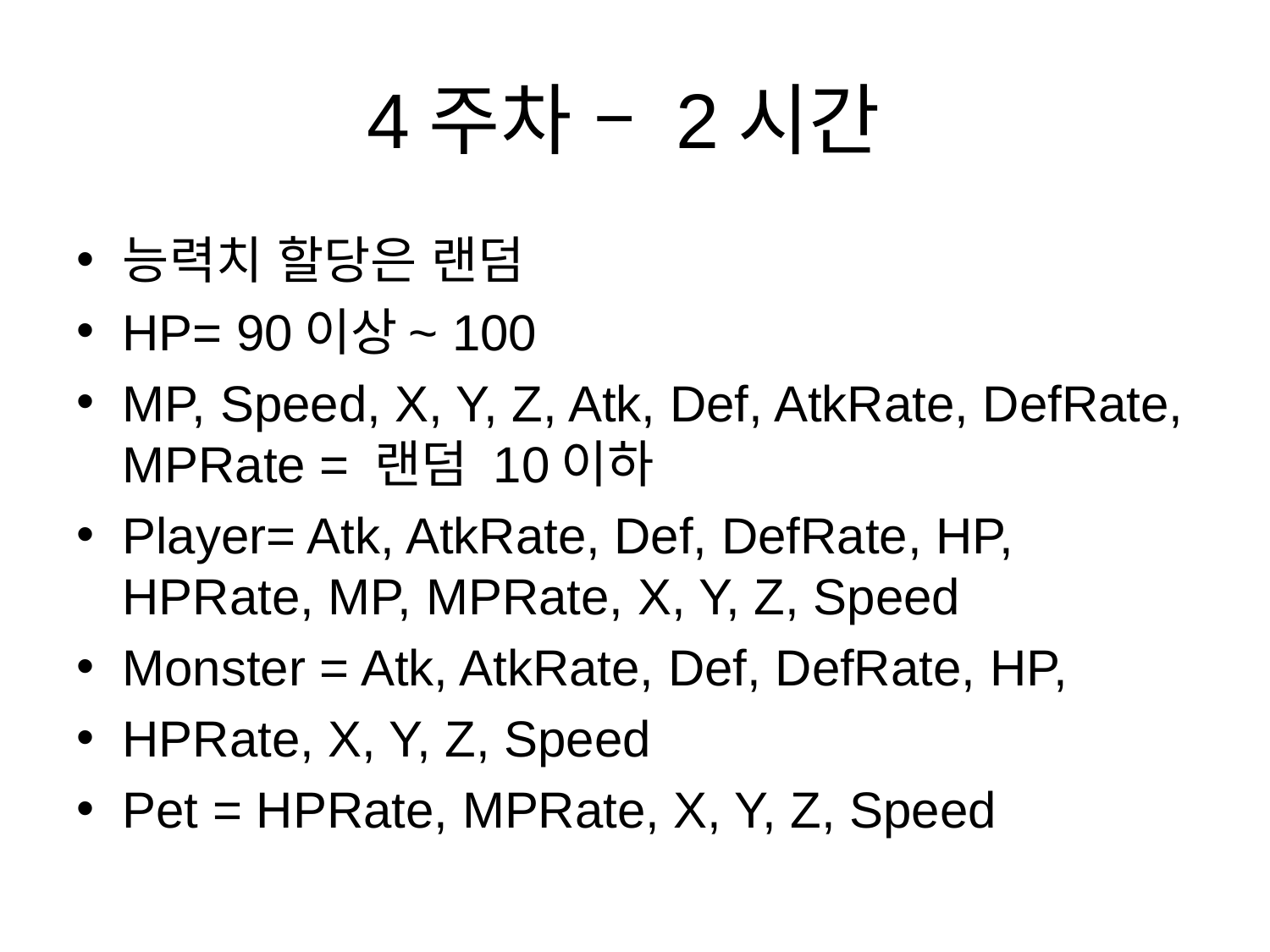

# 4주차 – 2시간
능력치 할당은 랜덤
HP= 90이상~ 100
MP, Speed, X, Y, Z, Atk, Def, AtkRate, DefRate, MPRate = 랜덤 10이하
Player= Atk, AtkRate, Def, DefRate, HP, HPRate, MP, MPRate, X, Y, Z, Speed
Monster = Atk, AtkRate, Def, DefRate, HP,
HPRate, X, Y, Z, Speed
Pet = HPRate, MPRate, X, Y, Z, Speed